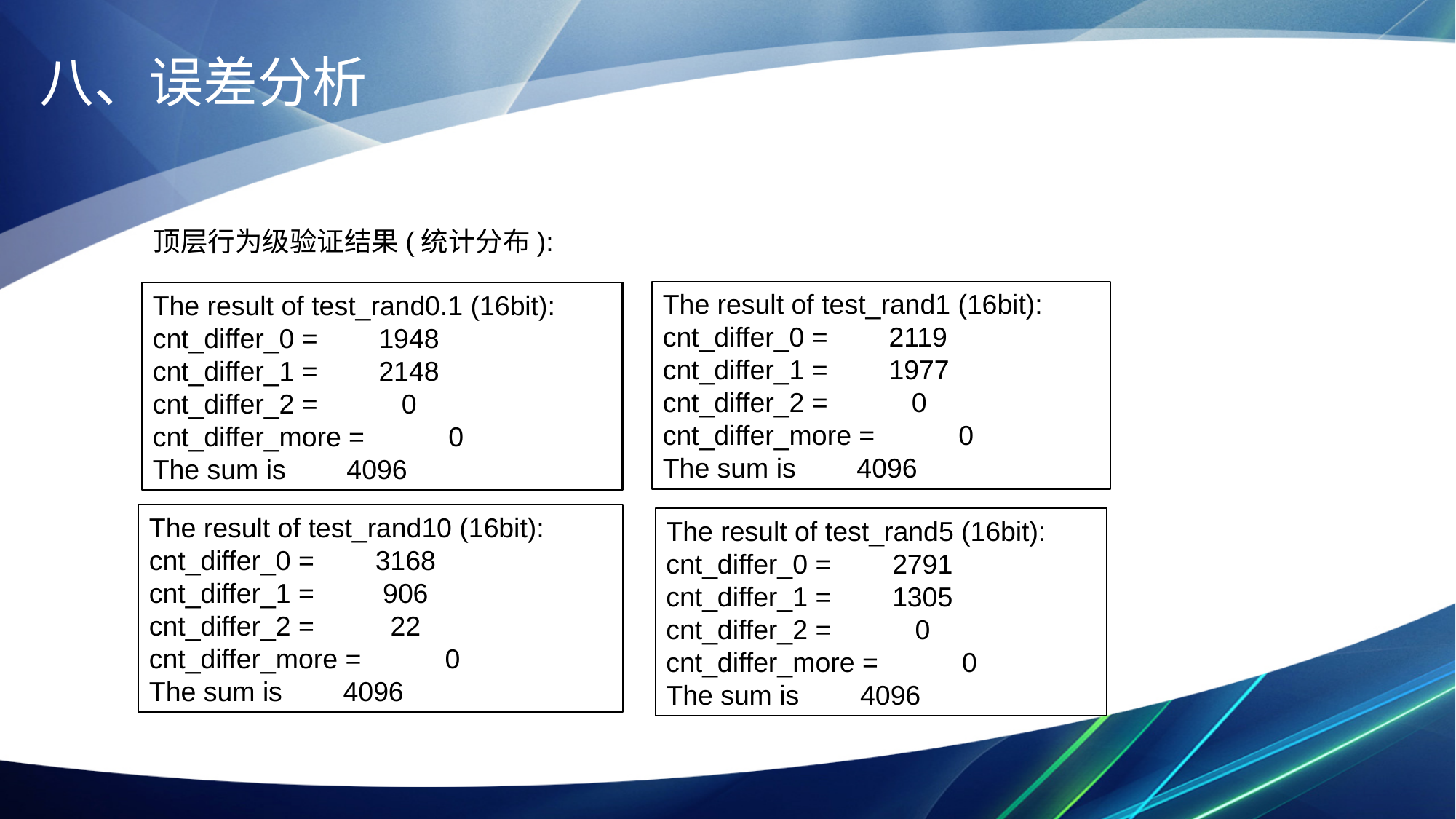

八、误差分析
顶层行为级验证结果(统计分布):
The result of test_rand1 (16bit):
cnt_differ_0 =        2119
cnt_differ_1 =        1977
cnt_differ_2 =           0
cnt_differ_more =           0
The sum is        4096
The result of test_rand0.1 (16bit):
cnt_differ_0 =        1948
cnt_differ_1 =        2148
cnt_differ_2 =           0
cnt_differ_more =           0
The sum is        4096
The result of test_rand10 (16bit):
cnt_differ_0 =        3168
cnt_differ_1 =         906
cnt_differ_2 =          22
cnt_differ_more =           0
The sum is        4096
The result of test_rand5 (16bit):
cnt_differ_0 =        2791
cnt_differ_1 =        1305
cnt_differ_2 =           0
cnt_differ_more =           0
The sum is        4096